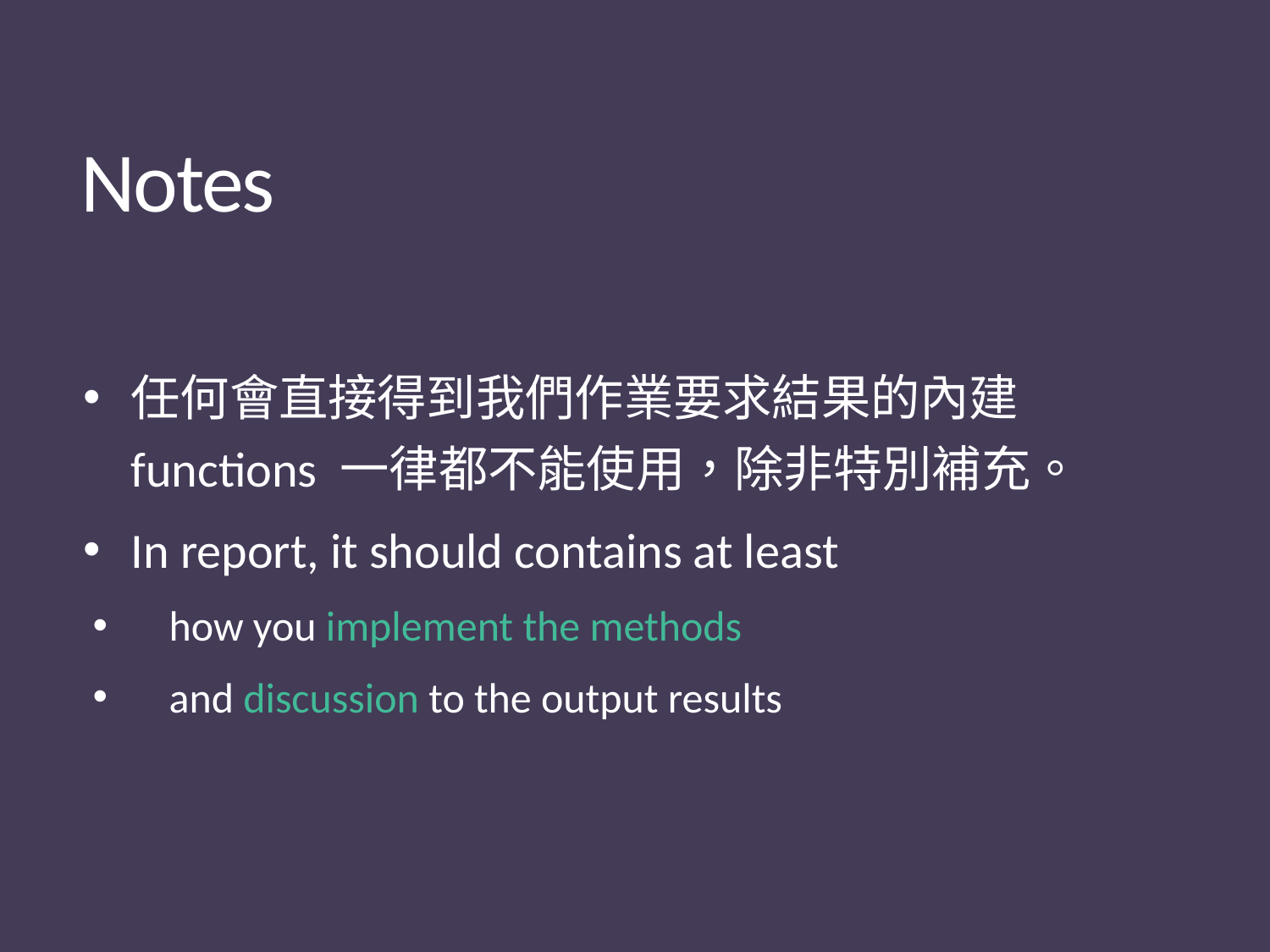

# Notes
任何會直接得到我們作業要求結果的內建functions 一律都不能使用，除非特別補充。
In report, it should contains at least
how you implement the methods
and discussion to the output results